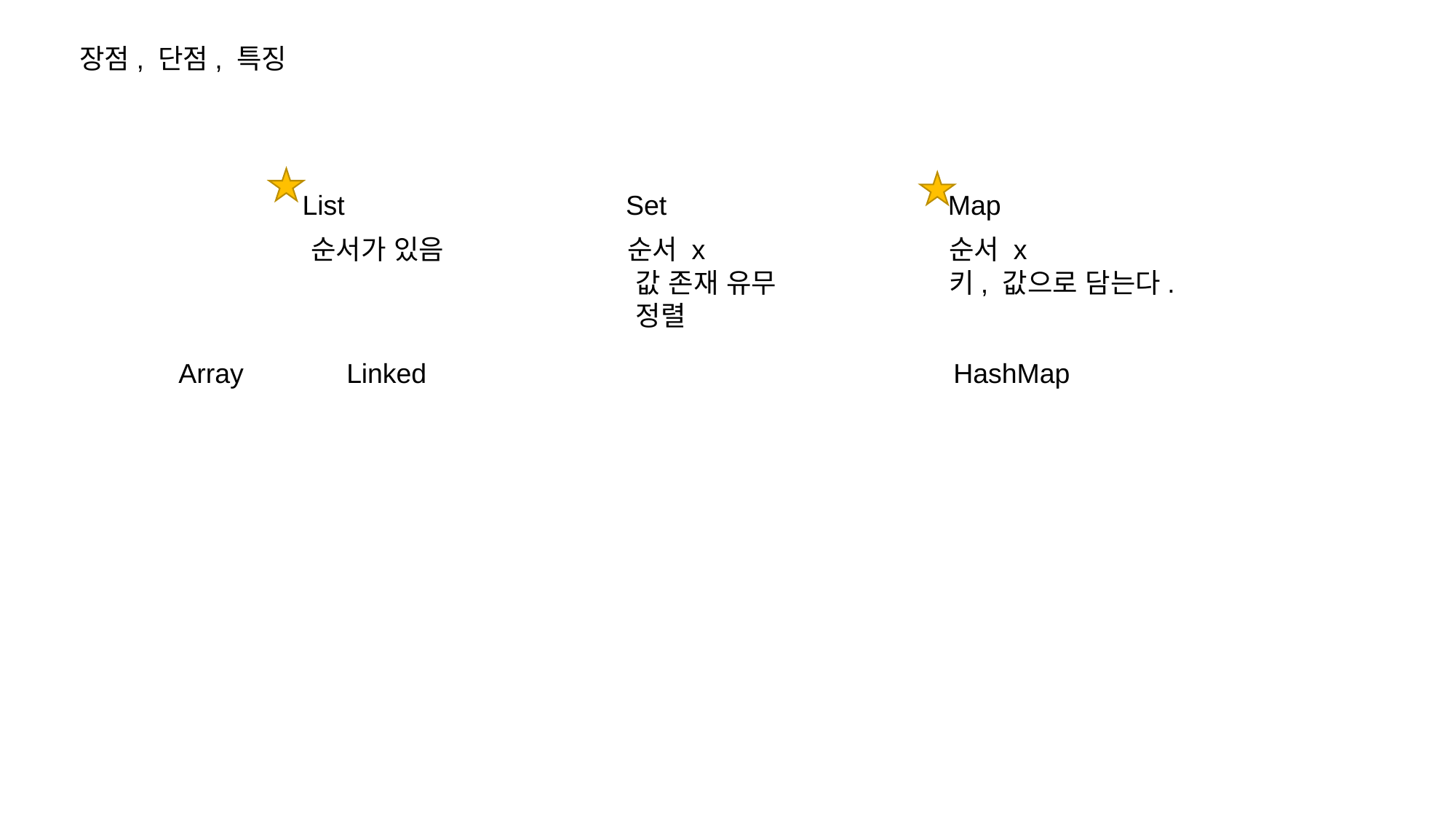

장점, 단점, 특징

List
Set
Map
순서가 있음
순서 x
순서 x
값 존재 유무
정렬
키, 값으로 담는다.
Array
Linked
HashMap